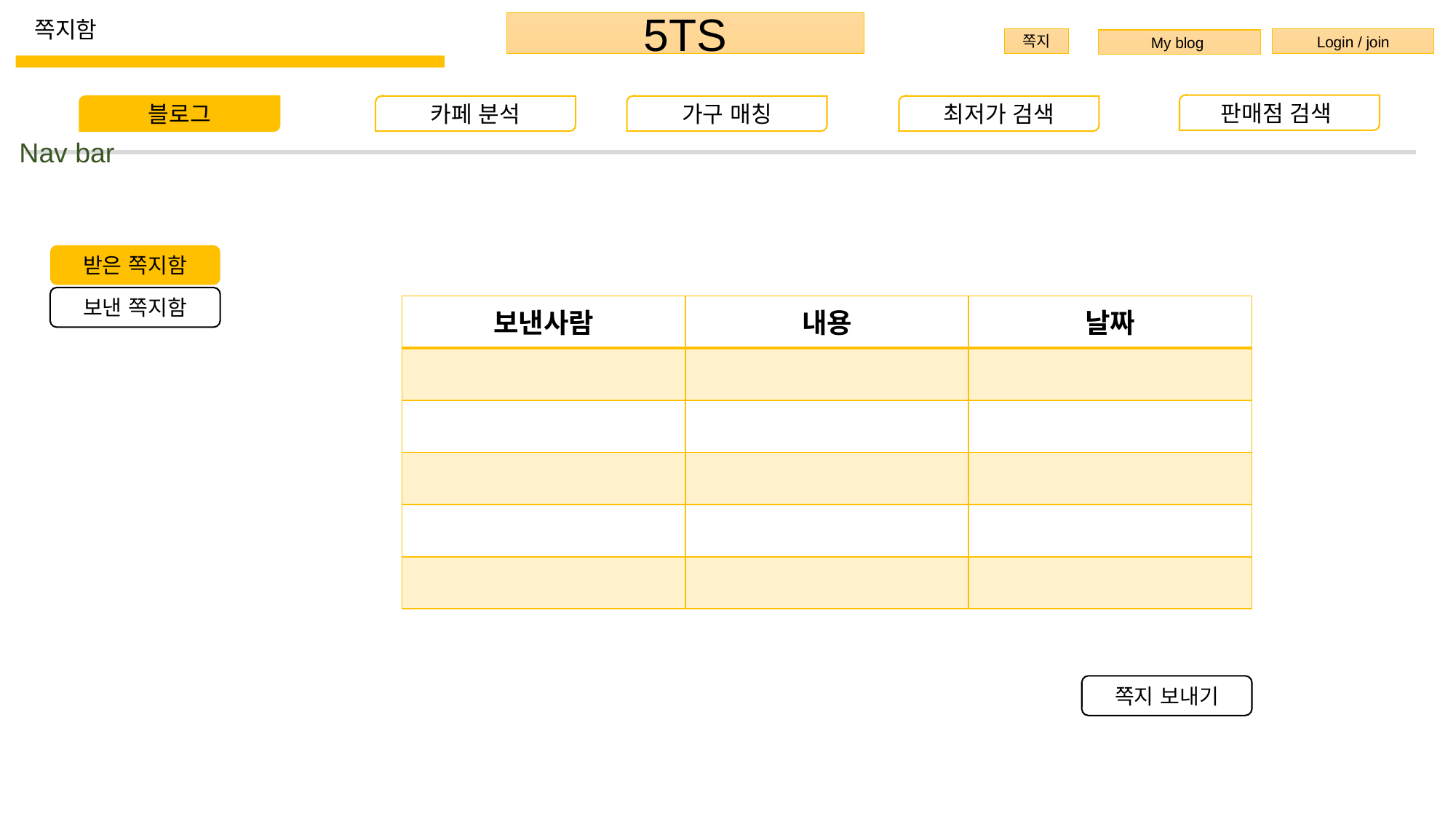

쪽지함
5TS
쪽지
Login / join
My blog

판매점 검색
블로그
카페 분석
가구 매칭
최저가 검색
Nav bar

받은 쪽지함
보낸 쪽지함
| 보낸사람 | 내용 | 날짜 |
| --- | --- | --- |
|  |  |  |
|  |  |  |
|  |  |  |
|  |  |  |
|  |  |  |
쪽지 보내기